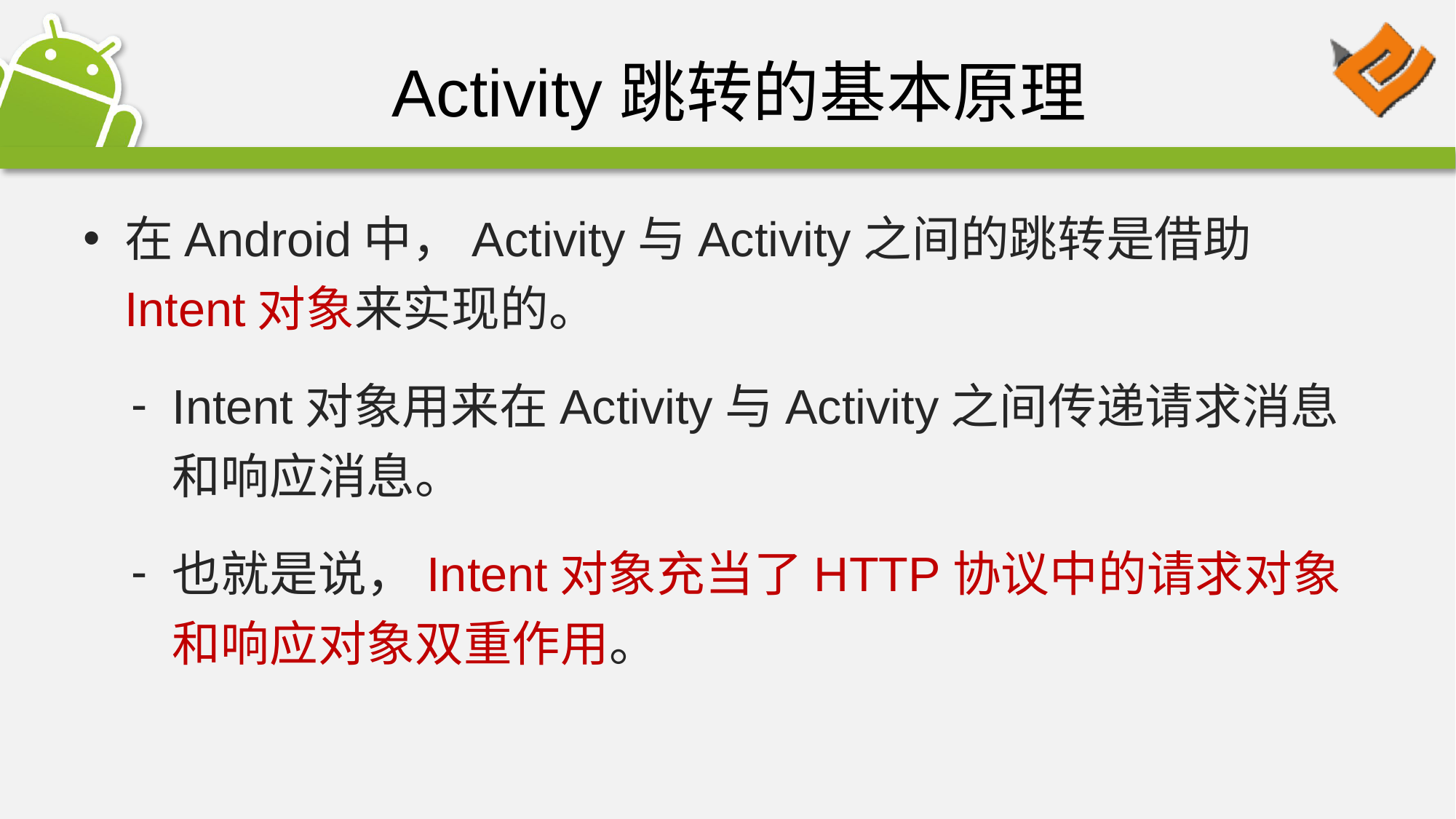

# Activity跳转的基本原理
在Android中，Activity与Activity之间的跳转是借助Intent对象来实现的。
Intent对象用来在Activity与Activity之间传递请求消息和响应消息。
也就是说，Intent对象充当了HTTP协议中的请求对象和响应对象双重作用。